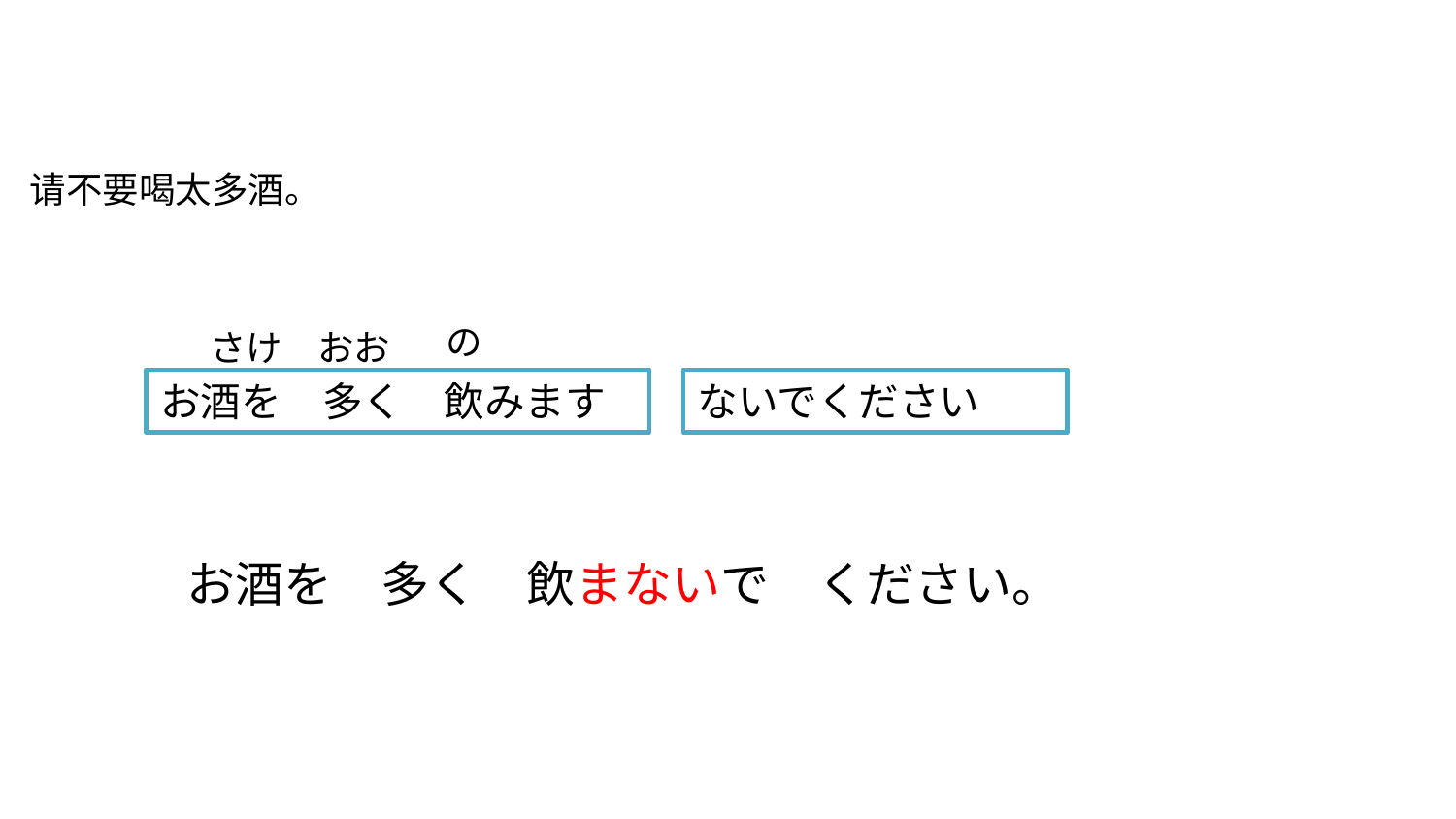

请不要喝太多酒。
の
さけ
おお
お酒を　多く　飲みます
ないでください
お酒を　多く　飲まないで　ください。